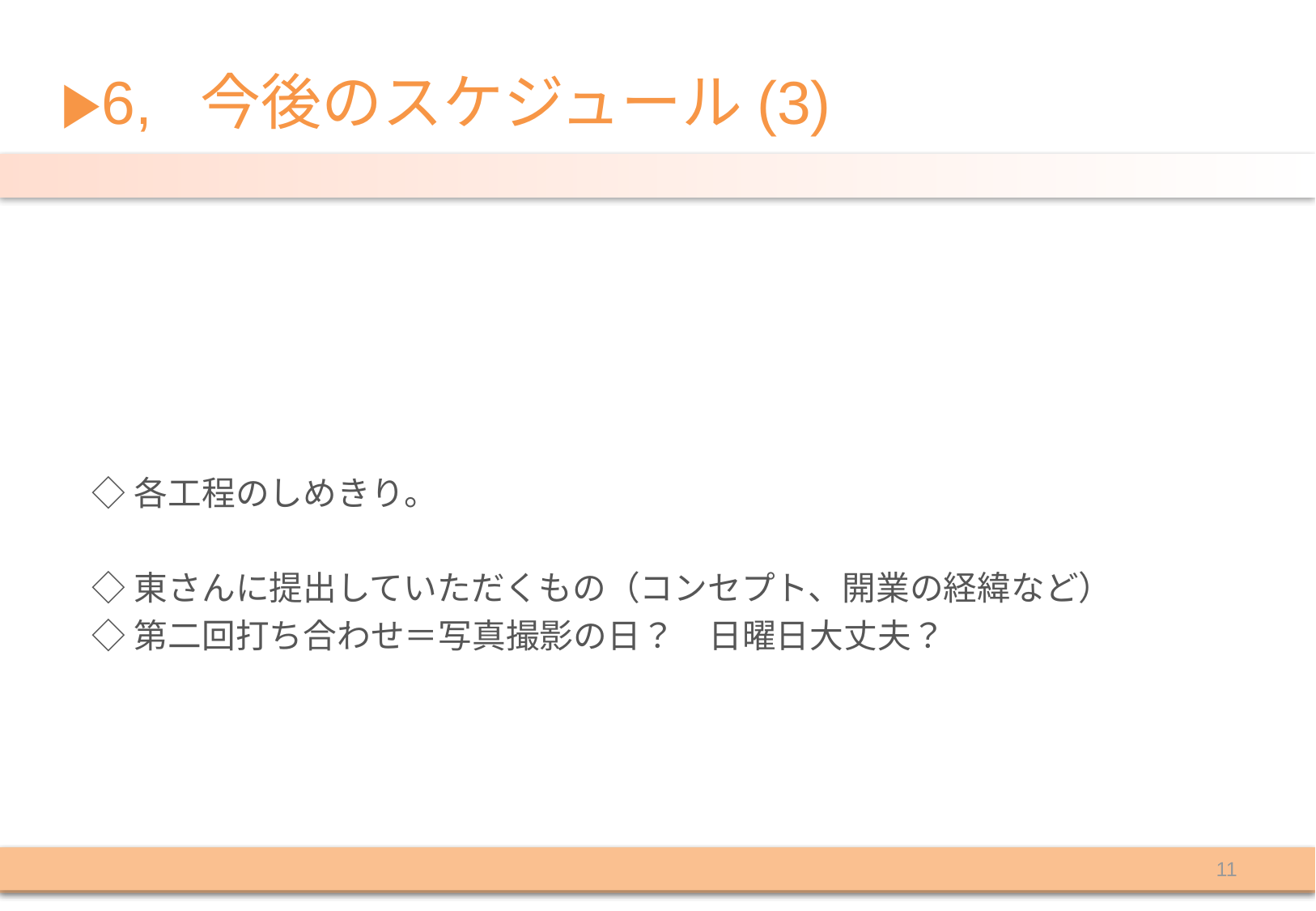

▶6,  今後のスケジュール(3)

◇各工程のしめきり。

◇東さんに提出していただくもの（コンセプト、開業の経緯など）
◇第二回打ち合わせ＝写真撮影の日？　日曜日大丈夫？

11